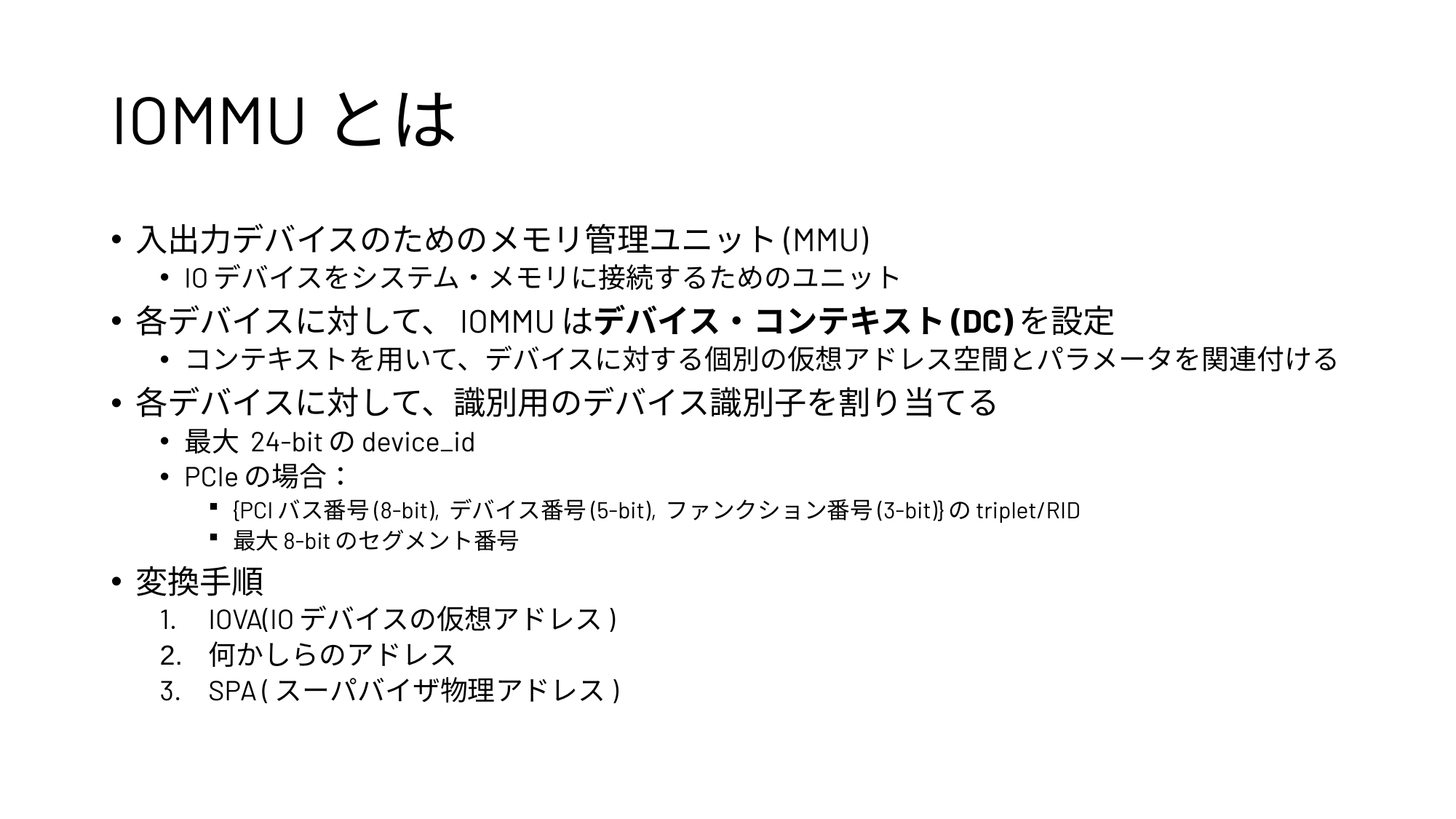

# IOMMUとは
入出力デバイスのためのメモリ管理ユニット(MMU)
IOデバイスをシステム・メモリに接続するためのユニット
各デバイスに対して、IOMMUはデバイス・コンテキスト(DC)を設定
コンテキストを用いて、デバイスに対する個別の仮想アドレス空間とパラメータを関連付ける
各デバイスに対して、識別用のデバイス識別子を割り当てる
最大 24-bitのdevice_id
PCIeの場合：
{PCIバス番号(8-bit), デバイス番号(5-bit), ファンクション番号(3-bit)}のtriplet/RID
最大8-bitのセグメント番号
変換手順
IOVA(IOデバイスの仮想アドレス)
何かしらのアドレス
SPA (スーパバイザ物理アドレス)